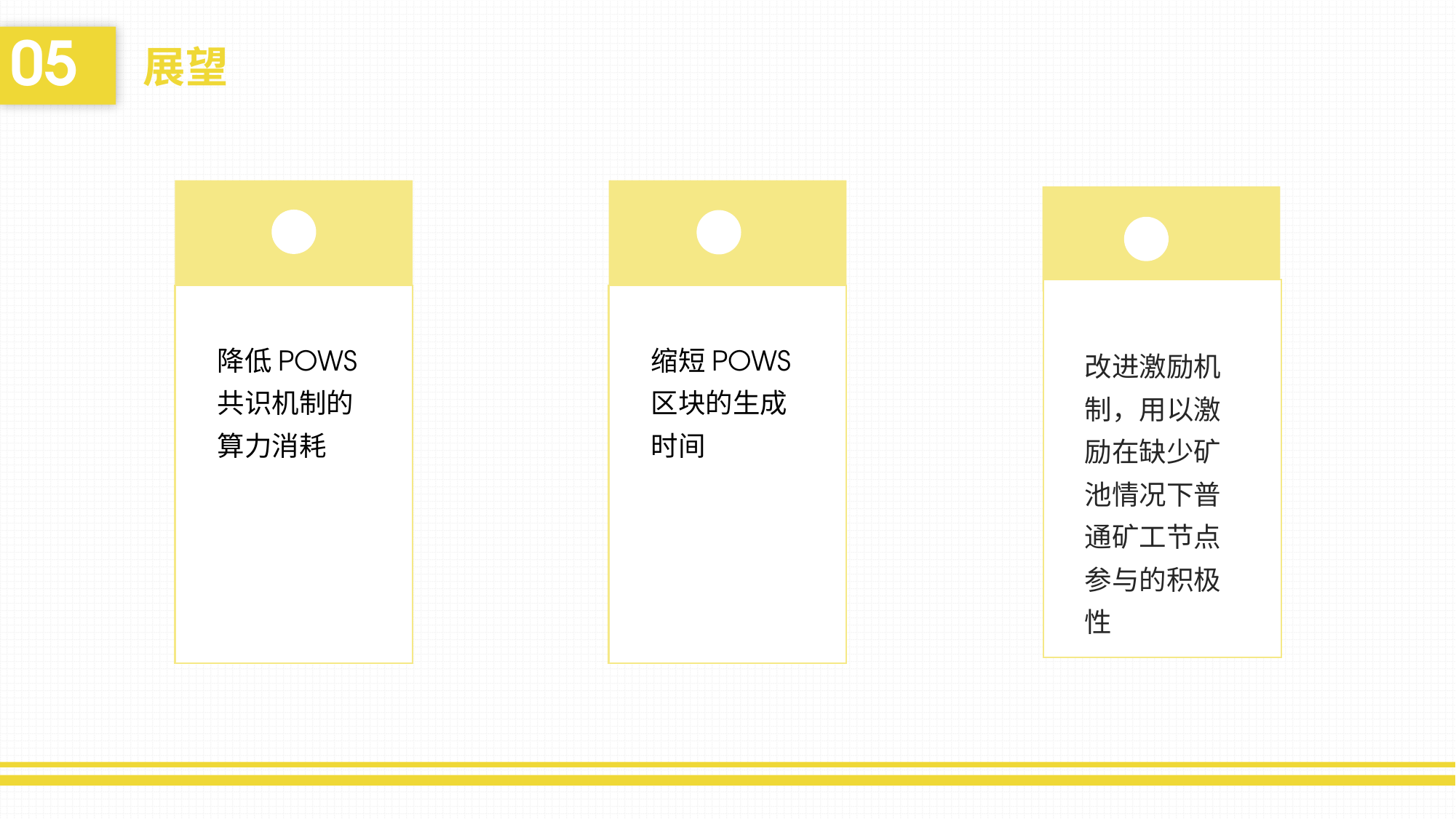

05
展望

降低POWS共识机制的算力消耗
降低POWS共识机制的算力消耗
缩短POWS区块的生成时间
改进激励机制，用以激励在缺少矿池情况下普通矿工节点参与的积极性